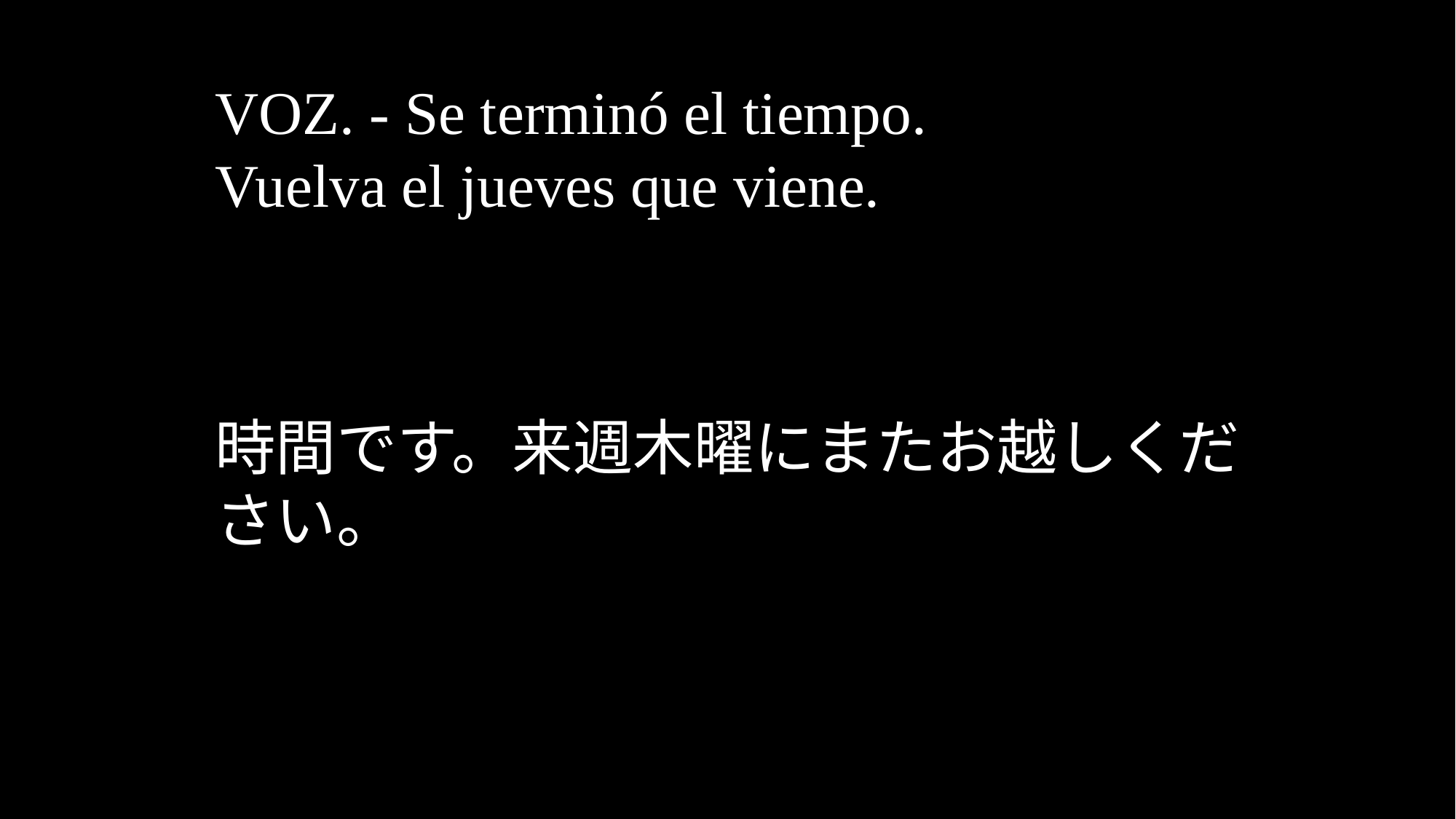

VOZ. - Se terminó el tiempo. Vuelva el jueves que viene.
時間です。来週木曜にまたお越しください。